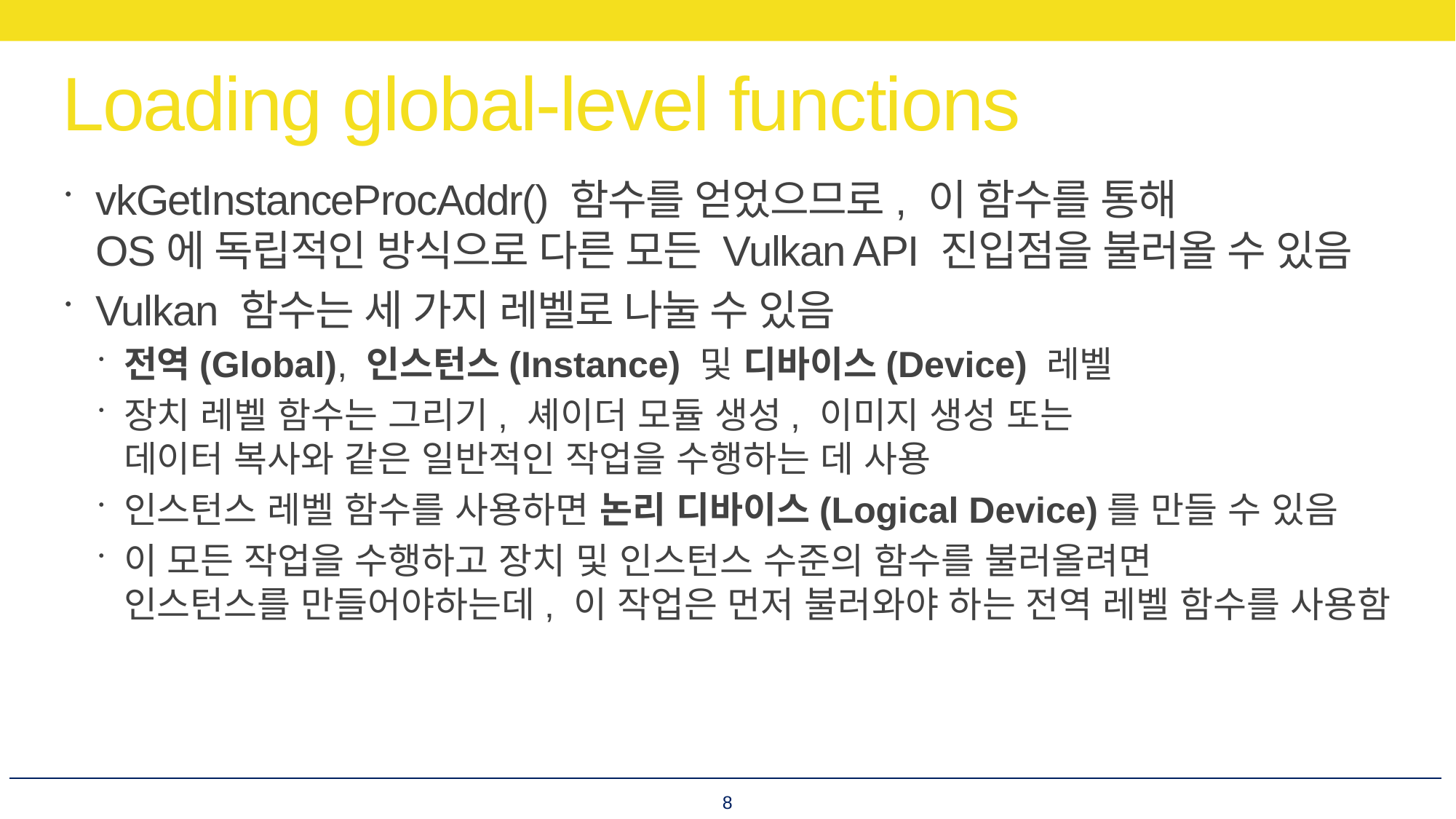

# Loading global-level functions
vkGetInstanceProcAddr() 함수를 얻었으므로, 이 함수를 통해
OS에 독립적인 방식으로 다른 모든 Vulkan API 진입점을 불러올 수 있음
Vulkan 함수는 세 가지 레벨로 나눌 수 있음
전역(Global), 인스턴스(Instance) 및 디바이스(Device) 레벨
장치 레벨 함수는 그리기, 셰이더 모듈 생성, 이미지 생성 또는
데이터 복사와 같은 일반적인 작업을 수행하는 데 사용
인스턴스 레벨 함수를 사용하면 논리 디바이스(Logical Device)를 만들 수 있음
이 모든 작업을 수행하고 장치 및 인스턴스 수준의 함수를 불러올려면
인스턴스를 만들어야하는데, 이 작업은 먼저 불러와야 하는 전역 레벨 함수를 사용함
8